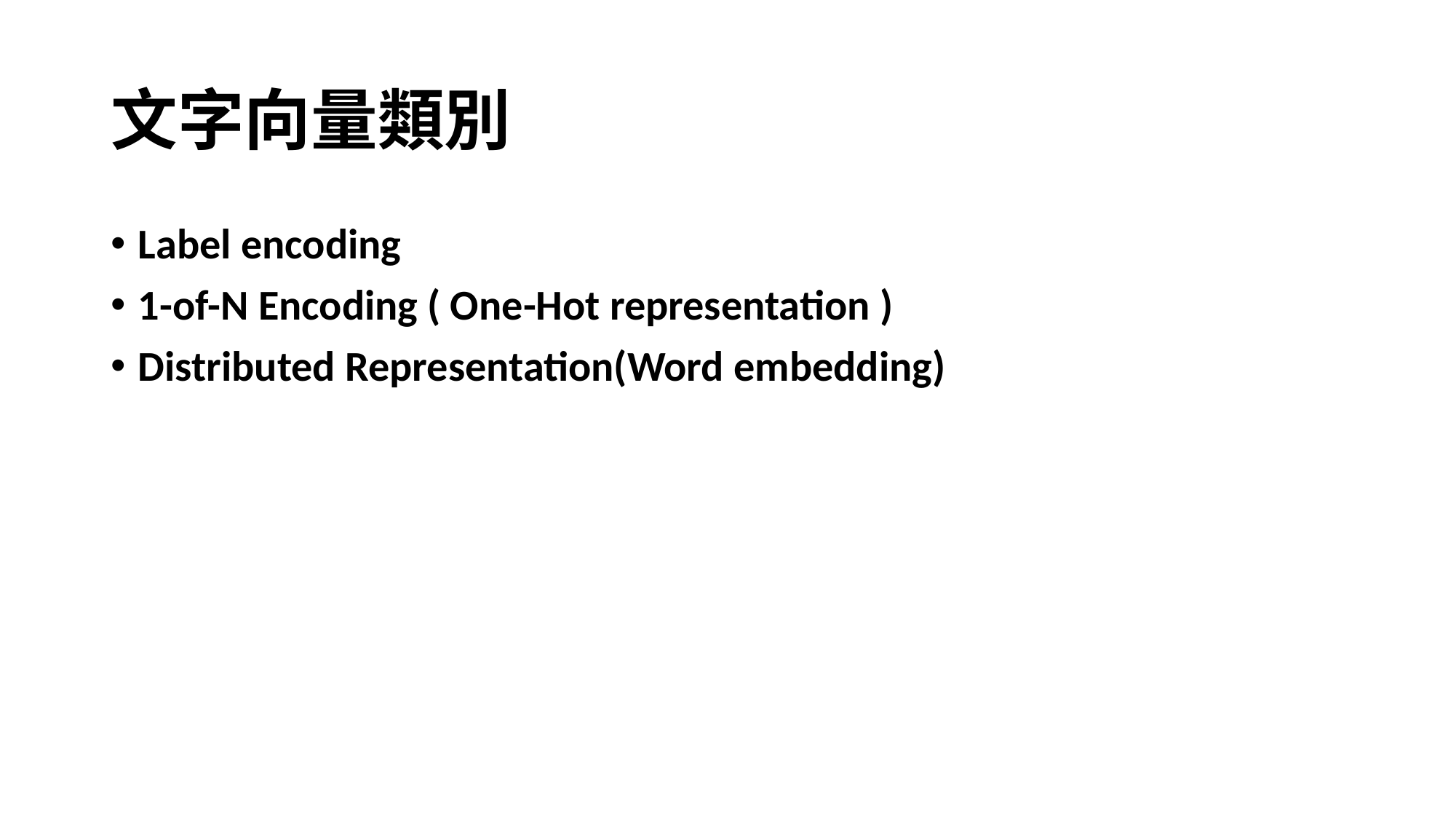

# 文字向量類別
Label encoding
1-of-N Encoding ( One-Hot representation )
Distributed Representation(Word embedding)